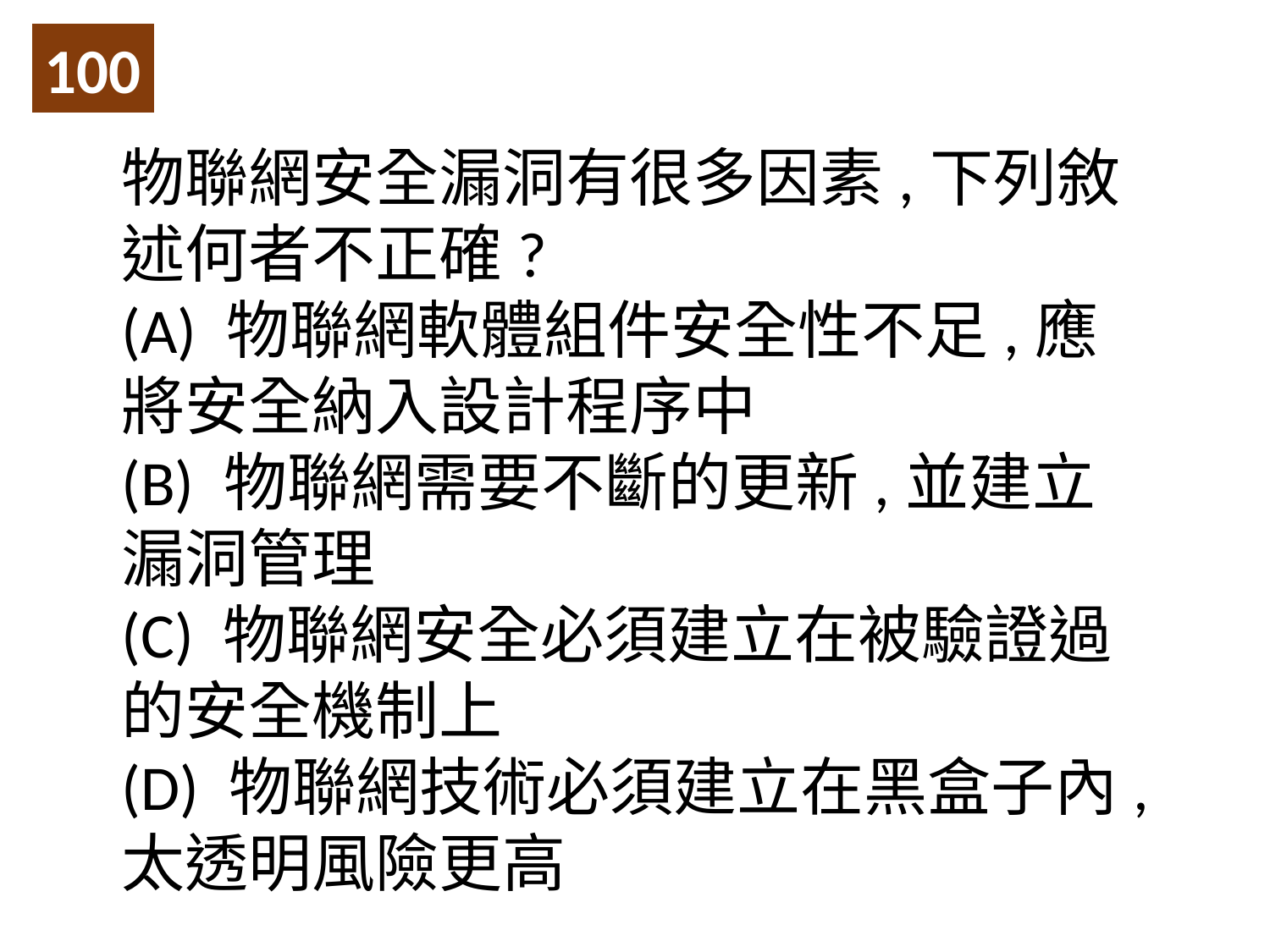

100
物聯網安全漏洞有很多因素,下列敘述何者不正確?
(A) 物聯網軟體組件安全性不足,應將安全納入設計程序中
(B) 物聯網需要不斷的更新,並建立漏洞管理
(C) 物聯網安全必須建立在被驗證過的安全機制上
(D) 物聯網技術必須建立在黑盒子內,太透明風險更高